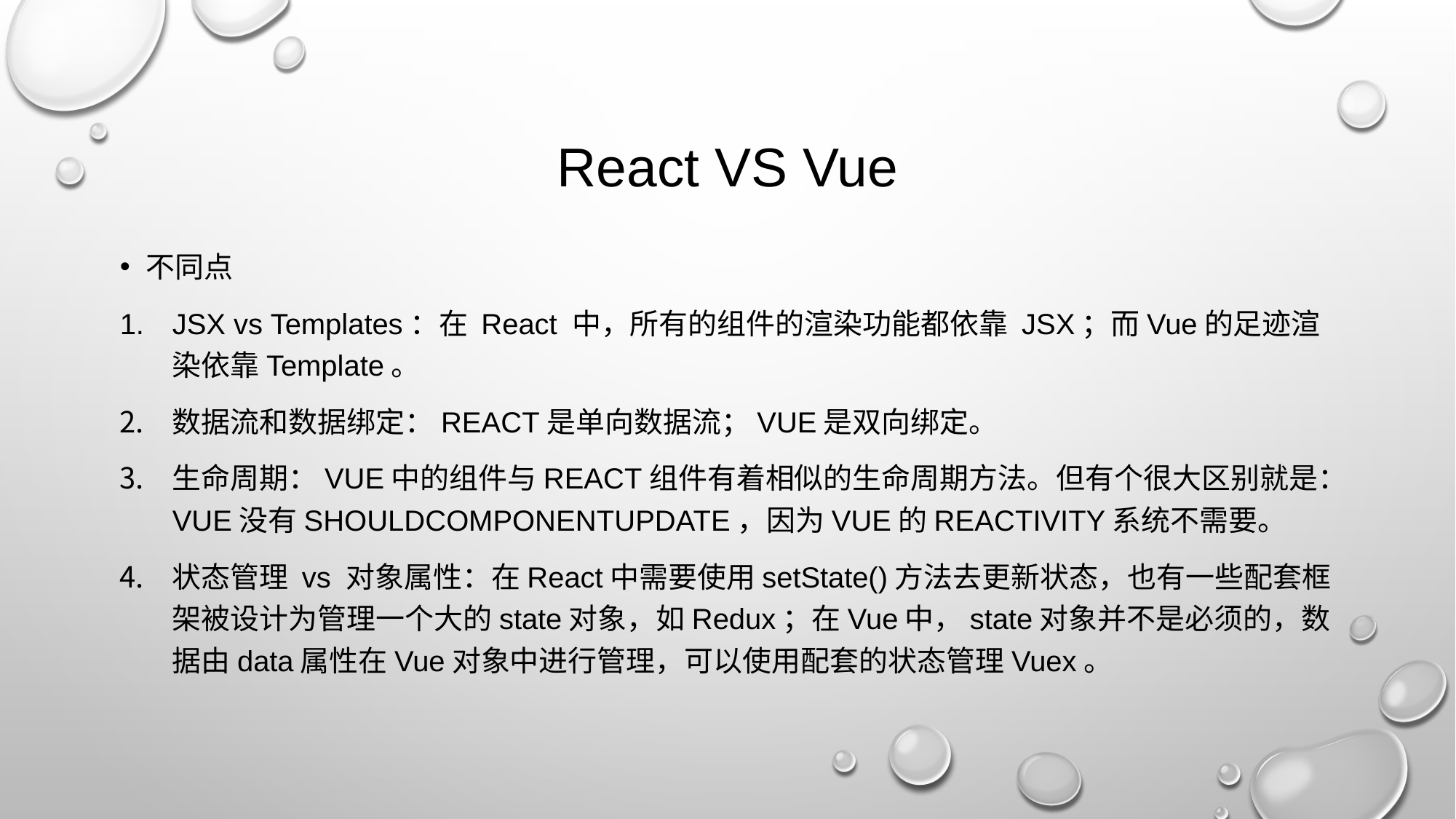

# React VS Vue
不同点
JSX vs Templates：在 React 中，所有的组件的渲染功能都依靠 JSX；而Vue的足迹渲染依靠Template。
数据流和数据绑定：react是单向数据流；vue是双向绑定。
生命周期：Vue中的组件与React组件有着相似的生命周期方法。但有个很大区别就是：Vue没有shouldComponentUpdate，因为Vue的reactivity系统不需要。
状态管理 vs 对象属性：在React中需要使用setState()方法去更新状态，也有一些配套框架被设计为管理一个大的state对象，如Redux；在Vue中，state对象并不是必须的，数据由data属性在Vue对象中进行管理，可以使用配套的状态管理Vuex。